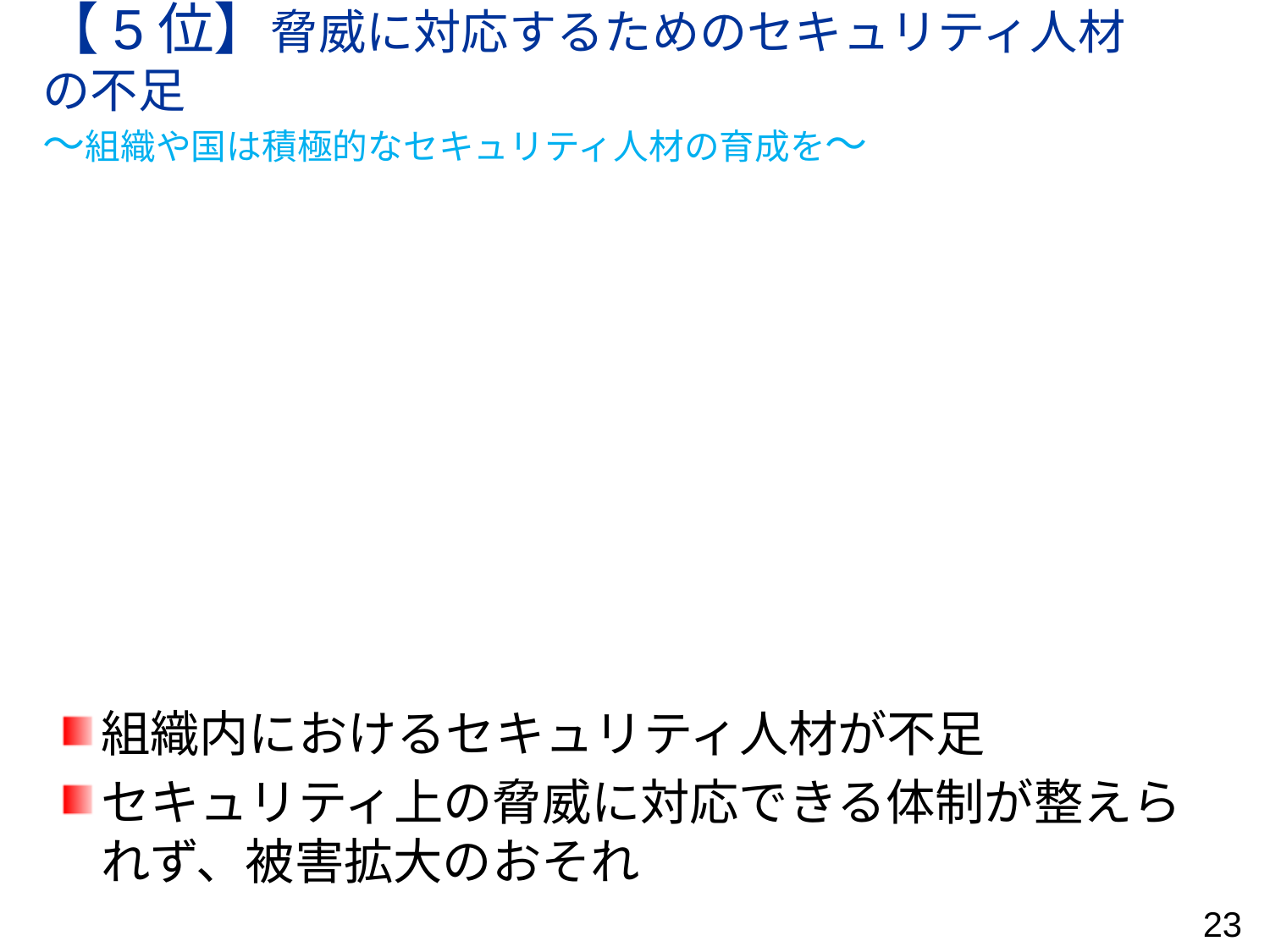

# 【5位】脅威に対応するためのセキュリティ人材の不足 ～組織や国は積極的なセキュリティ人材の育成を～
組織内におけるセキュリティ人材が不足
セキュリティ上の脅威に対応できる体制が整えられず、被害拡大のおそれ
23